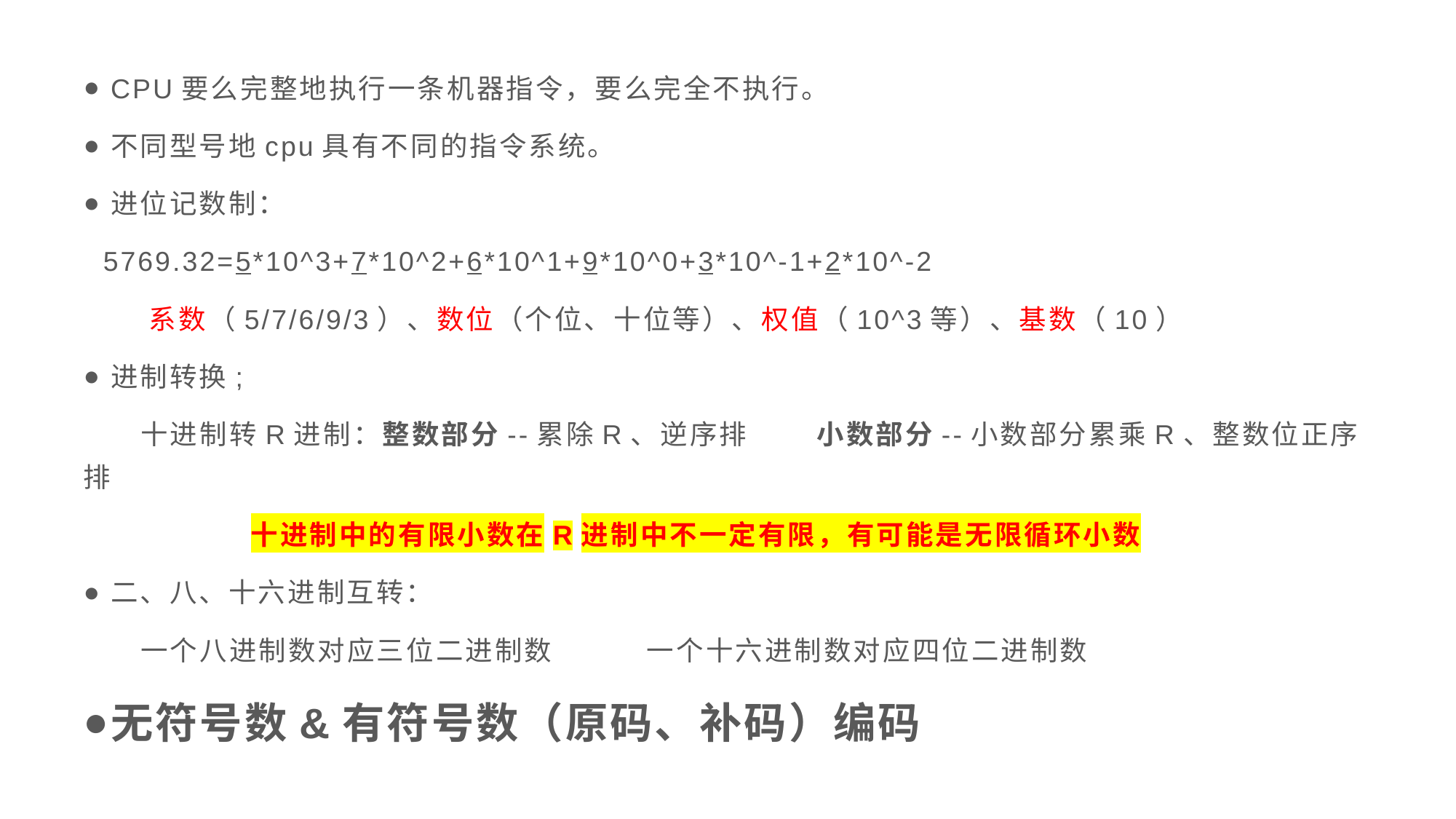

CPU要么完整地执行一条机器指令，要么完全不执行。
不同型号地cpu具有不同的指令系统。
进位记数制：
  5769.32=5*10^3+7*10^2+6*10^1+9*10^0+3*10^-1+2*10^-2
       系数（5/7/6/9/3）、数位（个位、十位等）、权值（10^3等）、基数（10）
进制转换;
      十进制转R进制：整数部分--累除R、逆序排        小数部分--小数部分累乘R、整数位正序排
                   十进制中的有限小数在R进制中不一定有限，有可能是无限循环小数
二、八、十六进制互转：
      一个八进制数对应三位二进制数           一个十六进制数对应四位二进制数
无符号数&有符号数（原码、补码）编码

#